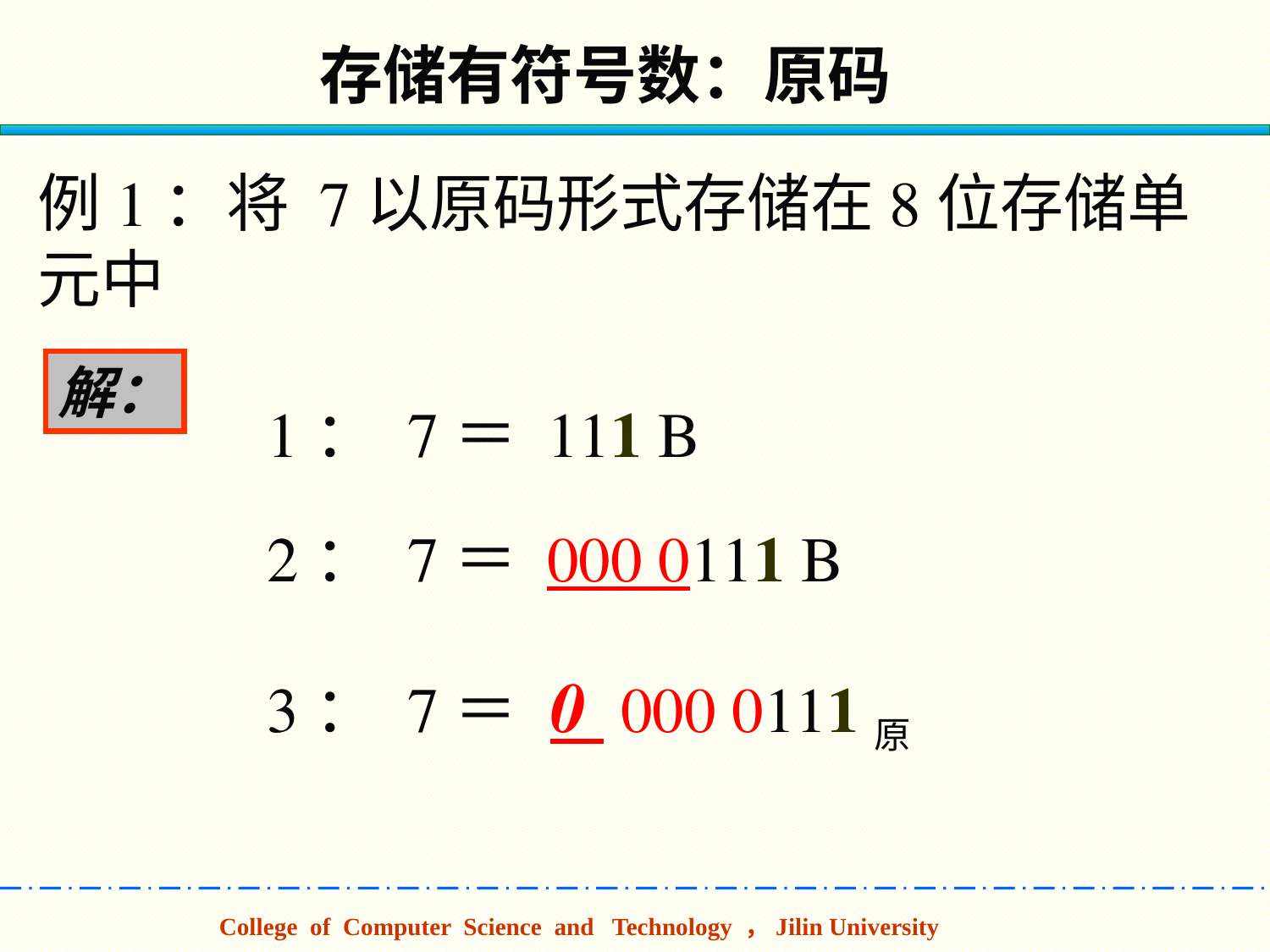

存储有符号数：原码
例1：将 7以原码形式存储在8位存储单元中
解：
1： 7＝ 111 B
2： 7＝ 000 0111 B
3： 7＝ 0  000 0111原